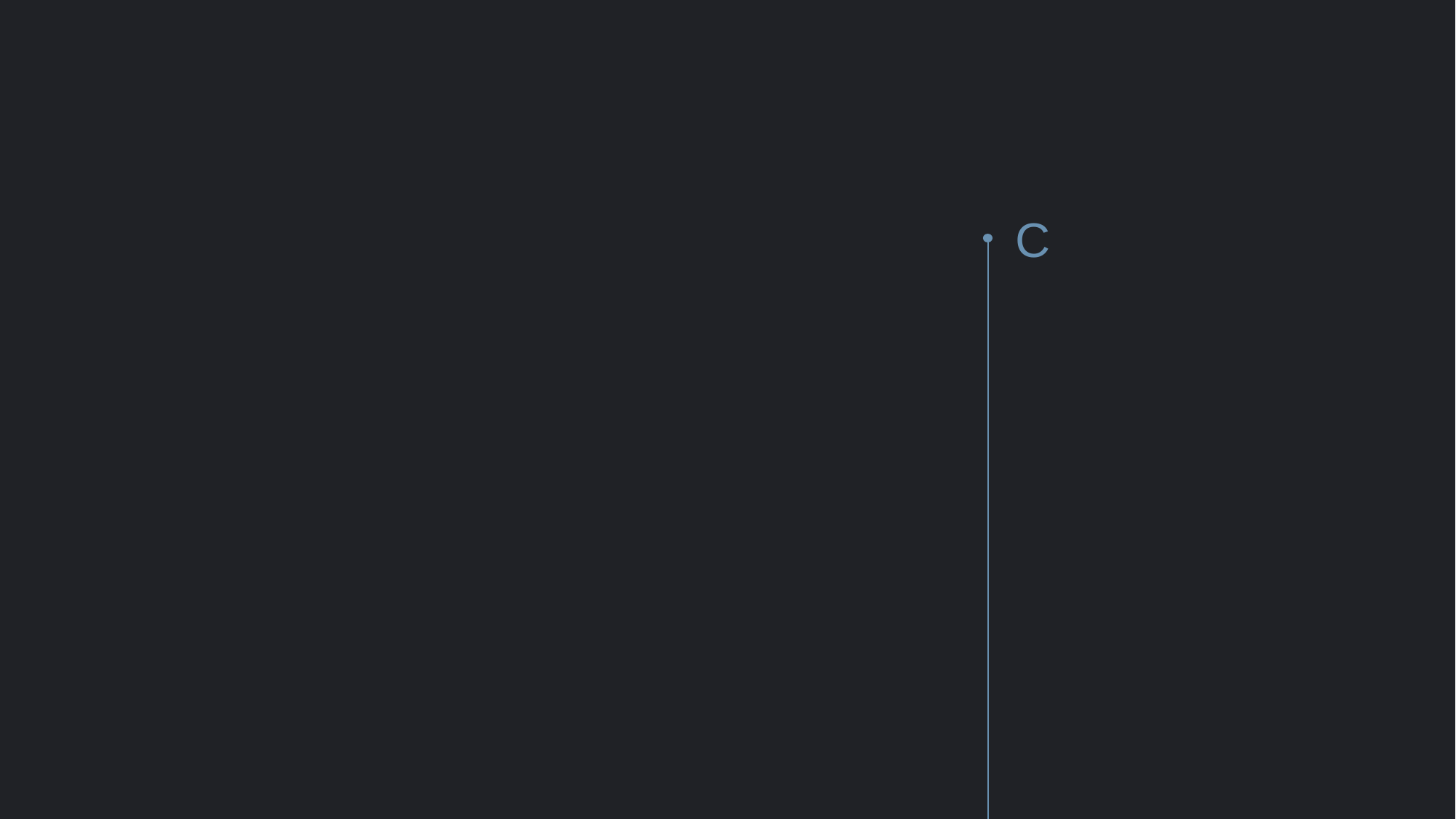

Contents

01. BCN
02. Giga 인터넷
03. 적용 사례
04. 예상되는 수요